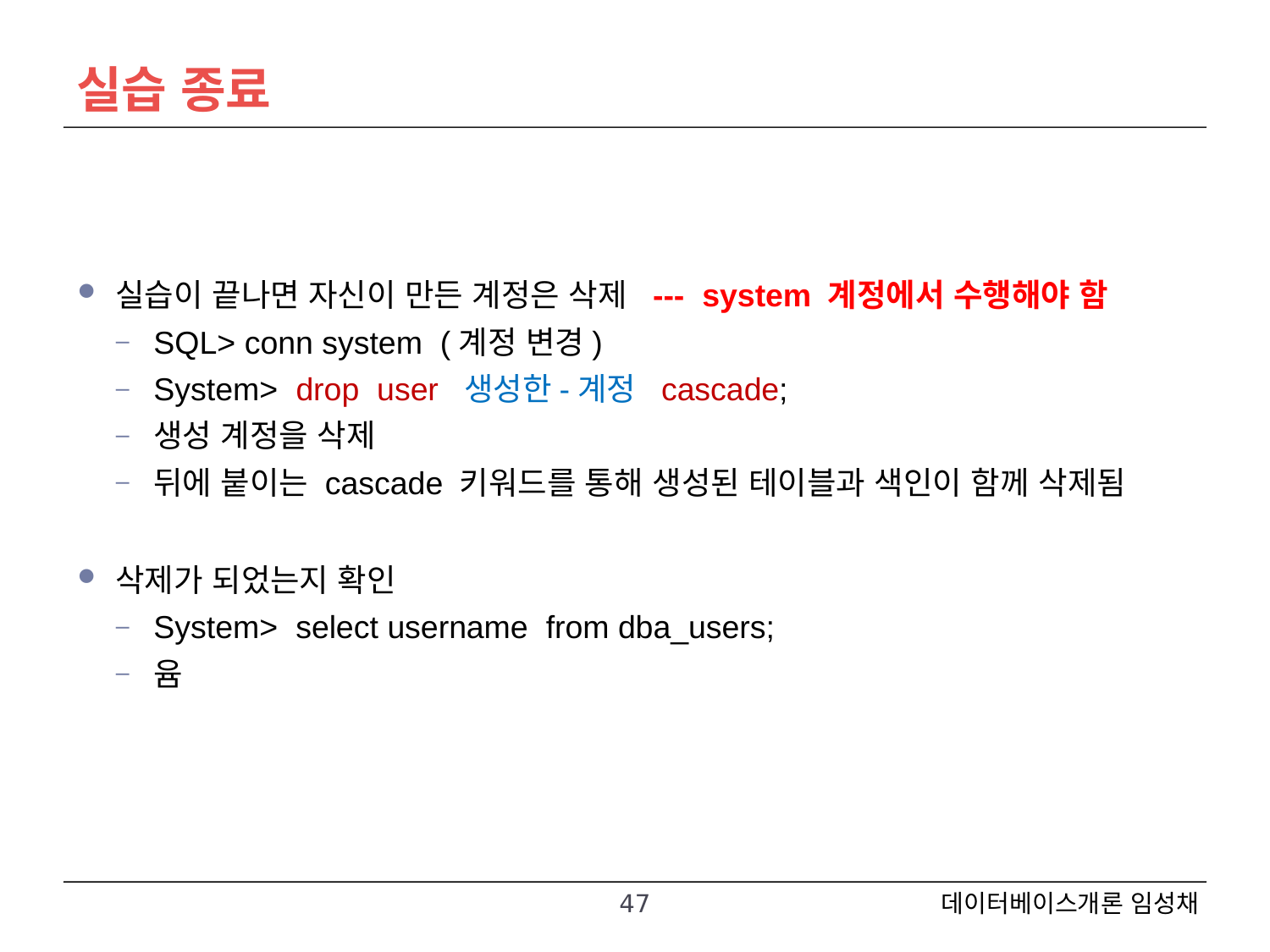

# 실습 종료

실습이 끝나면 자신이 만든 계정은 삭제  ---  system 계정에서 수행해야 함
SQL> conn system  (계정 변경)
System>  drop  user  생성한-계정  cascade;
생성 계정을 삭제
뒤에 붙이는 cascade 키워드를 통해 생성된 테이블과 색인이 함께 삭제됨

삭제가 되었는지 확인
System>  select username  from dba_users;
윰

47
데이터베이스개론 임성채